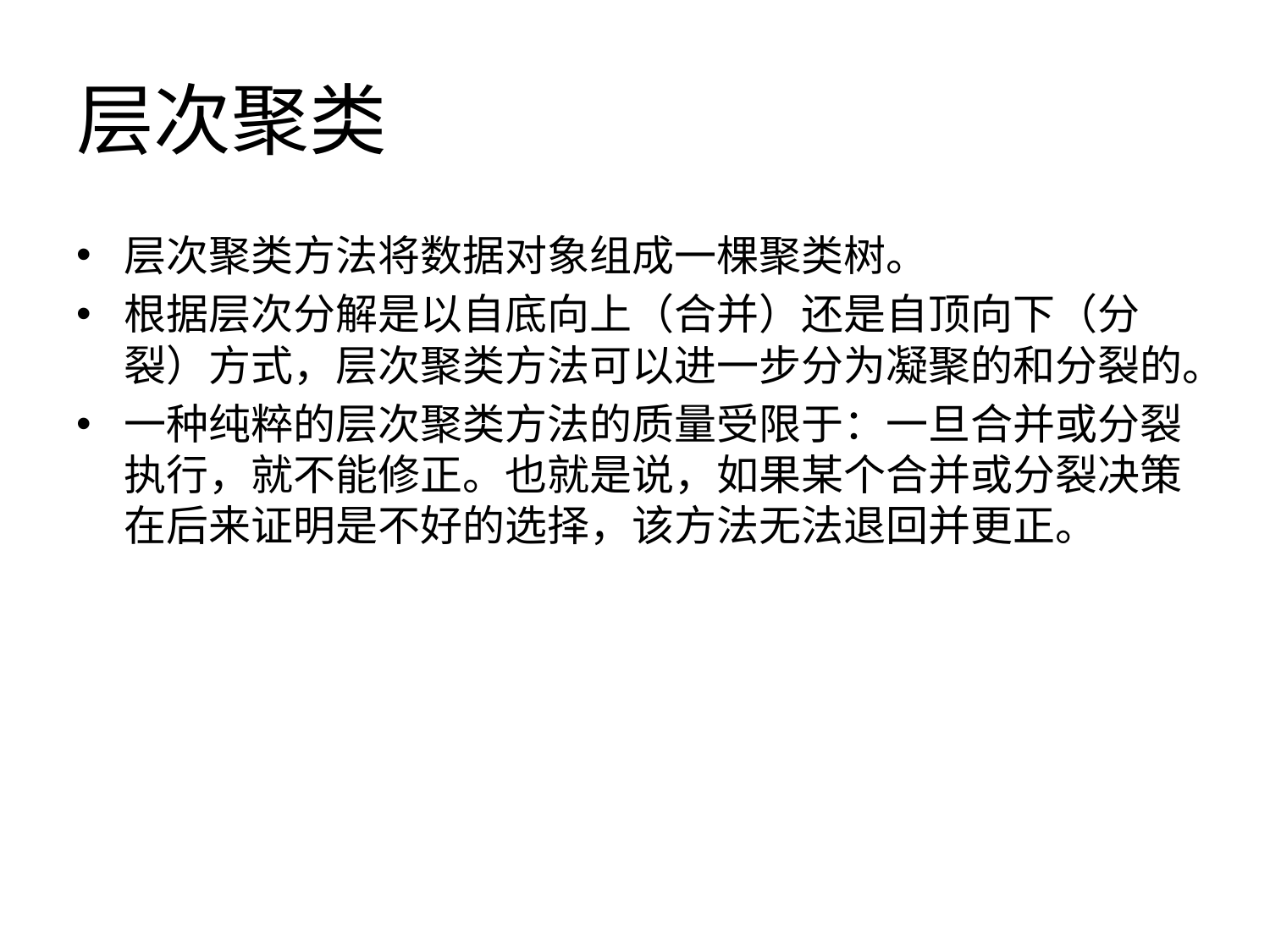

# 层次聚类
层次聚类方法将数据对象组成一棵聚类树。
根据层次分解是以自底向上（合并）还是自顶向下（分裂）方式，层次聚类方法可以进一步分为凝聚的和分裂的。
一种纯粹的层次聚类方法的质量受限于：一旦合并或分裂执行，就不能修正。也就是说，如果某个合并或分裂决策在后来证明是不好的选择，该方法无法退回并更正。